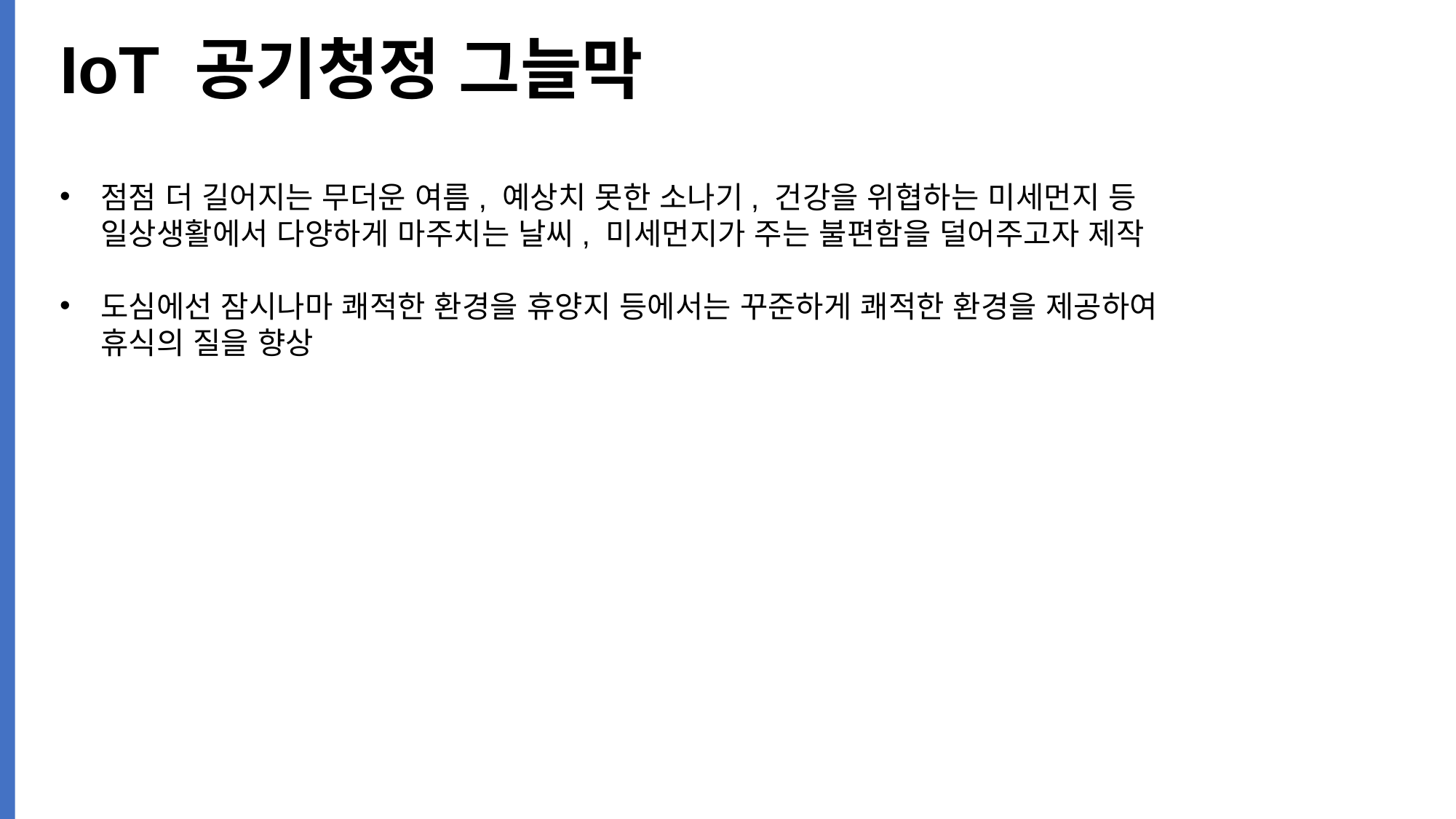

# IoT 공기청정 그늘막
점점 더 길어지는 무더운 여름, 예상치 못한 소나기, 건강을 위협하는 미세먼지 등
일상생활에서 다양하게 마주치는 날씨, 미세먼지가 주는 불편함을 덜어주고자 제작

도심에선 잠시나마 쾌적한 환경을 휴양지 등에서는 꾸준하게 쾌적한 환경을 제공하여
휴식의 질을 향상